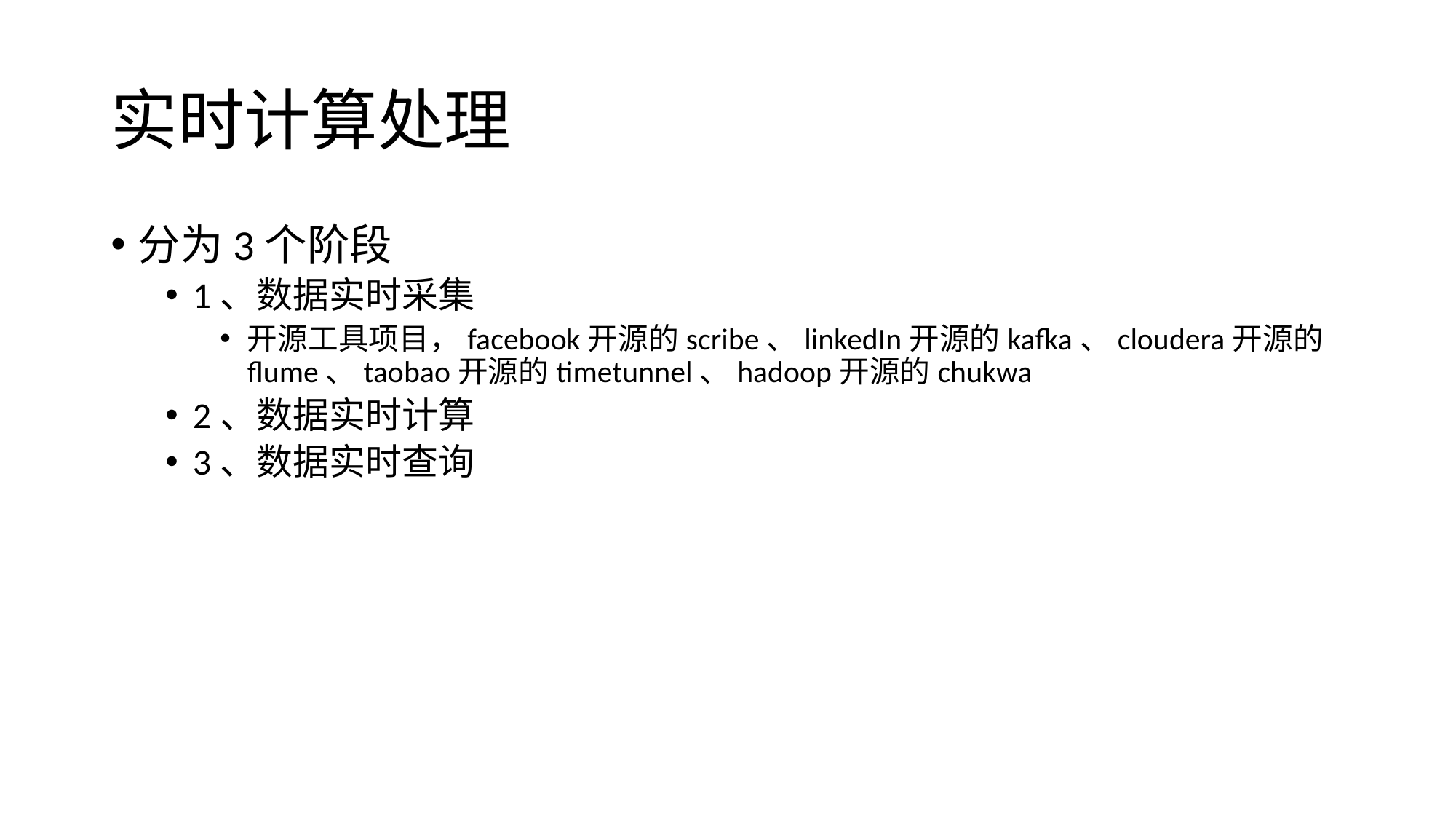

# 实时计算处理
分为3个阶段
1、数据实时采集
开源工具项目，facebook开源的scribe、linkedIn开源的kafka、cloudera开源的flume、taobao开源的timetunnel、hadoop开源的chukwa
2、数据实时计算
3、数据实时查询